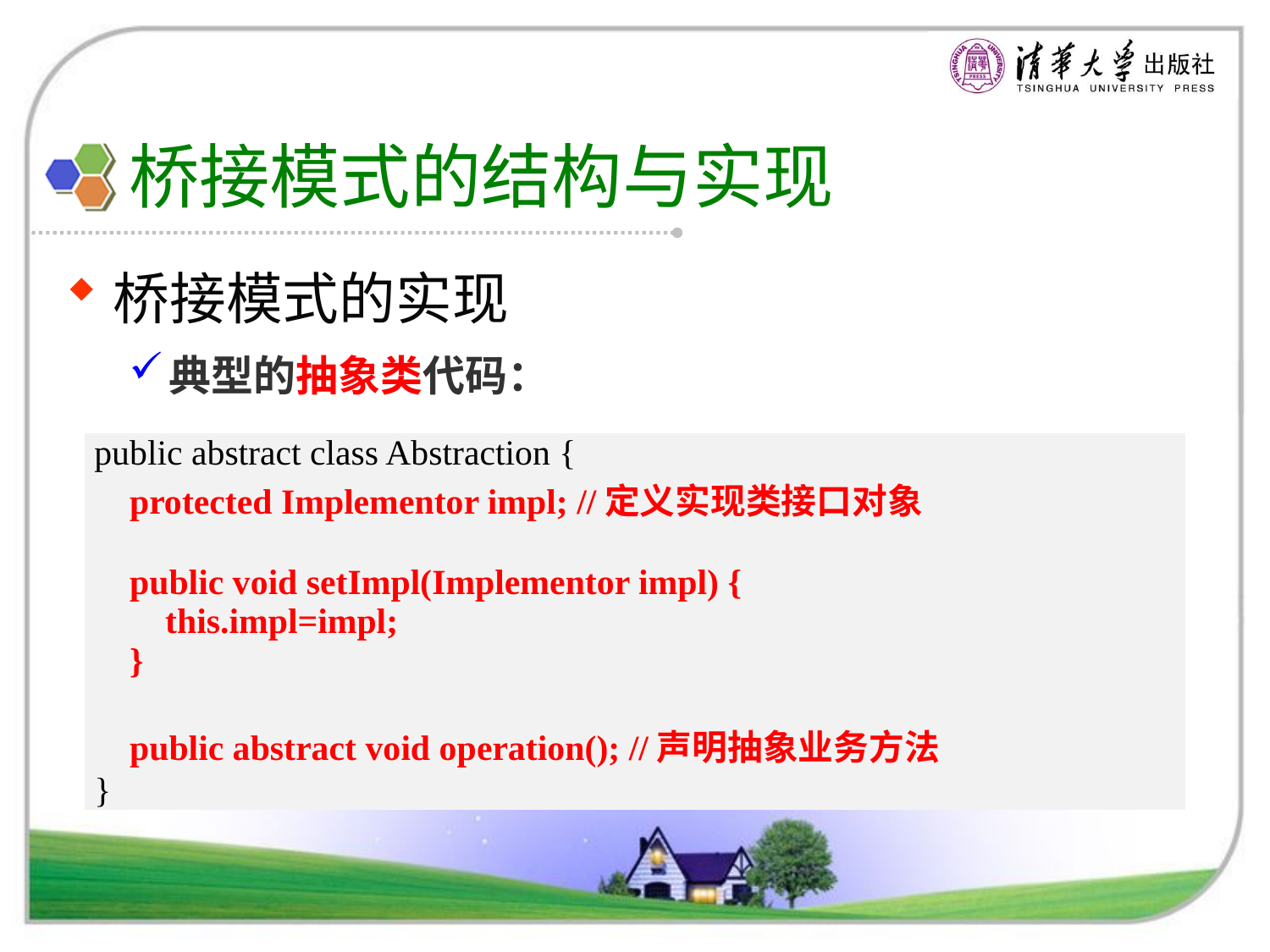

# 桥接模式的结构与实现
桥接模式的实现
典型的抽象类代码：
| public abstract class Abstraction { protected Implementor impl; //定义实现类接口对象 public void setImpl(Implementor impl) { this.impl=impl; } public abstract void operation(); //声明抽象业务方法 } |
| --- |